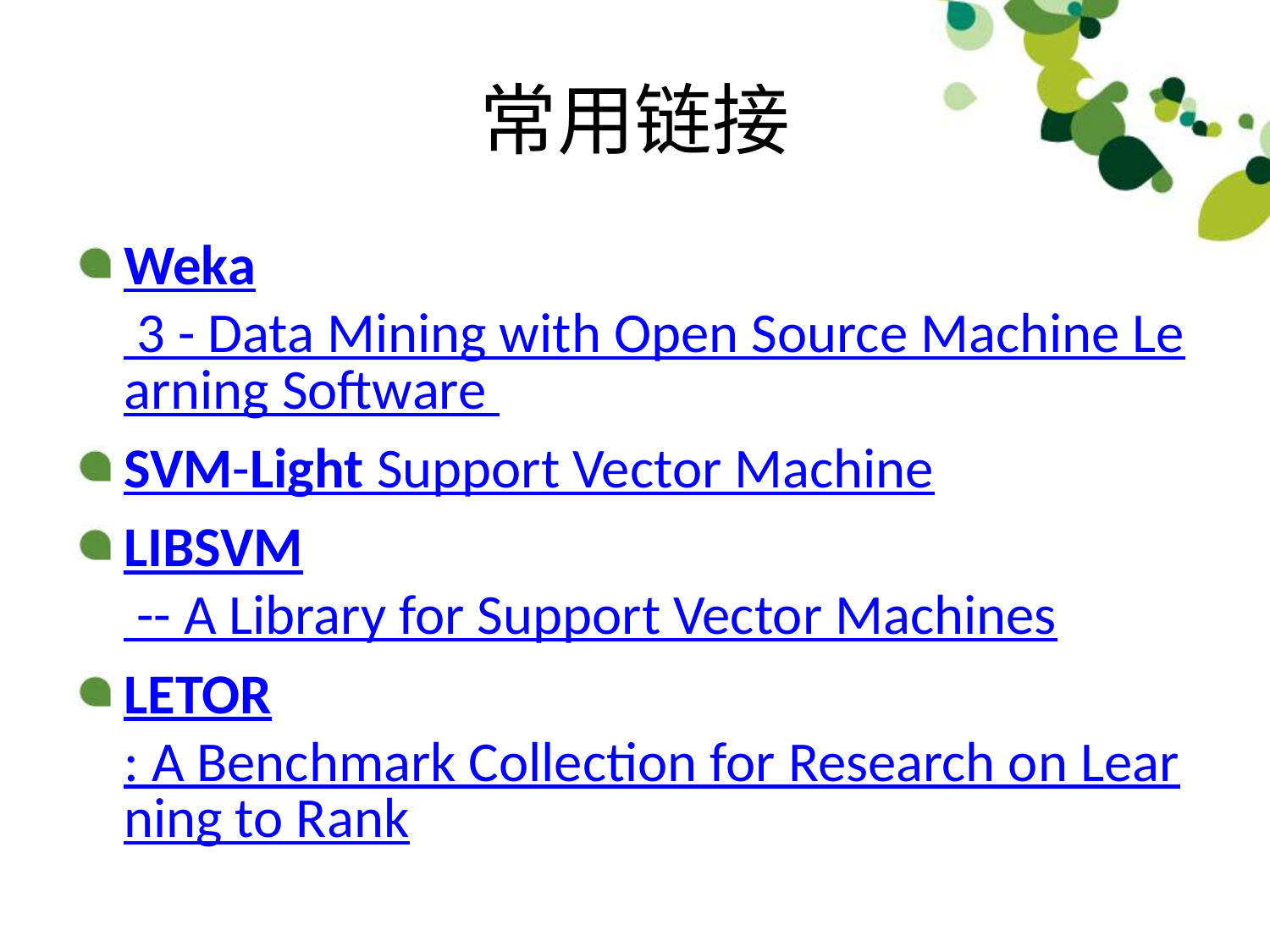

# 常用链接
Weka 3 - Data Mining with Open Source Machine Learning Software
SVM-Light Support Vector Machine
LIBSVM -- A Library for Support Vector Machines
LETOR: A Benchmark Collection for Research on Learning to Rank